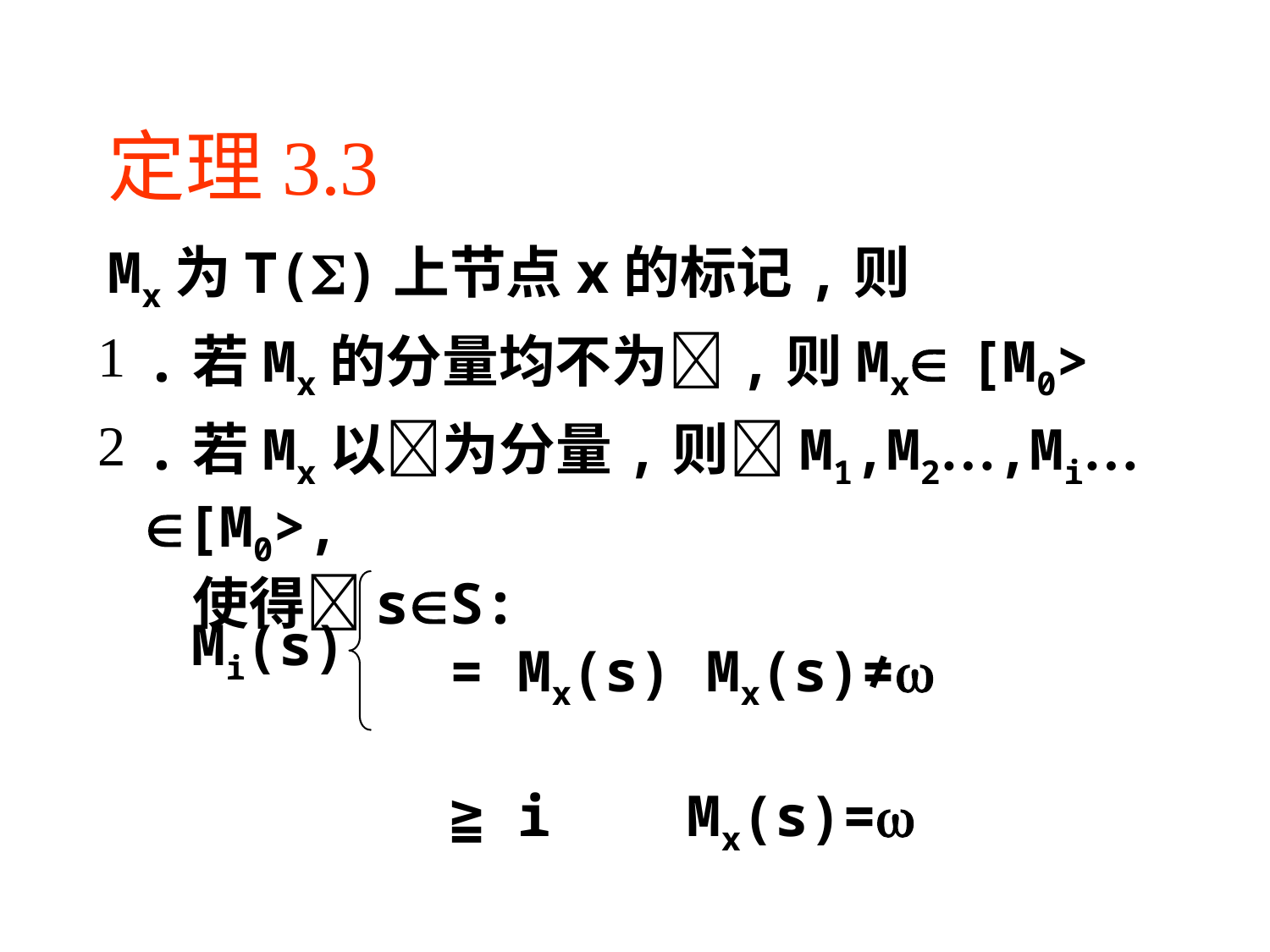

# 定理3.3
Mx为T(Σ)上节点x的标记,则
.若Mx的分量均不为ω,则Mx∈ [M0>
.若Mx以ω为分量,则∃M1,M2…,Mi…∈[M0>,
 使得∀s∈S:
         = Mx(s) Mx(s)≠ω
         ≧ i    Mx(s)=ω

Mi(s)